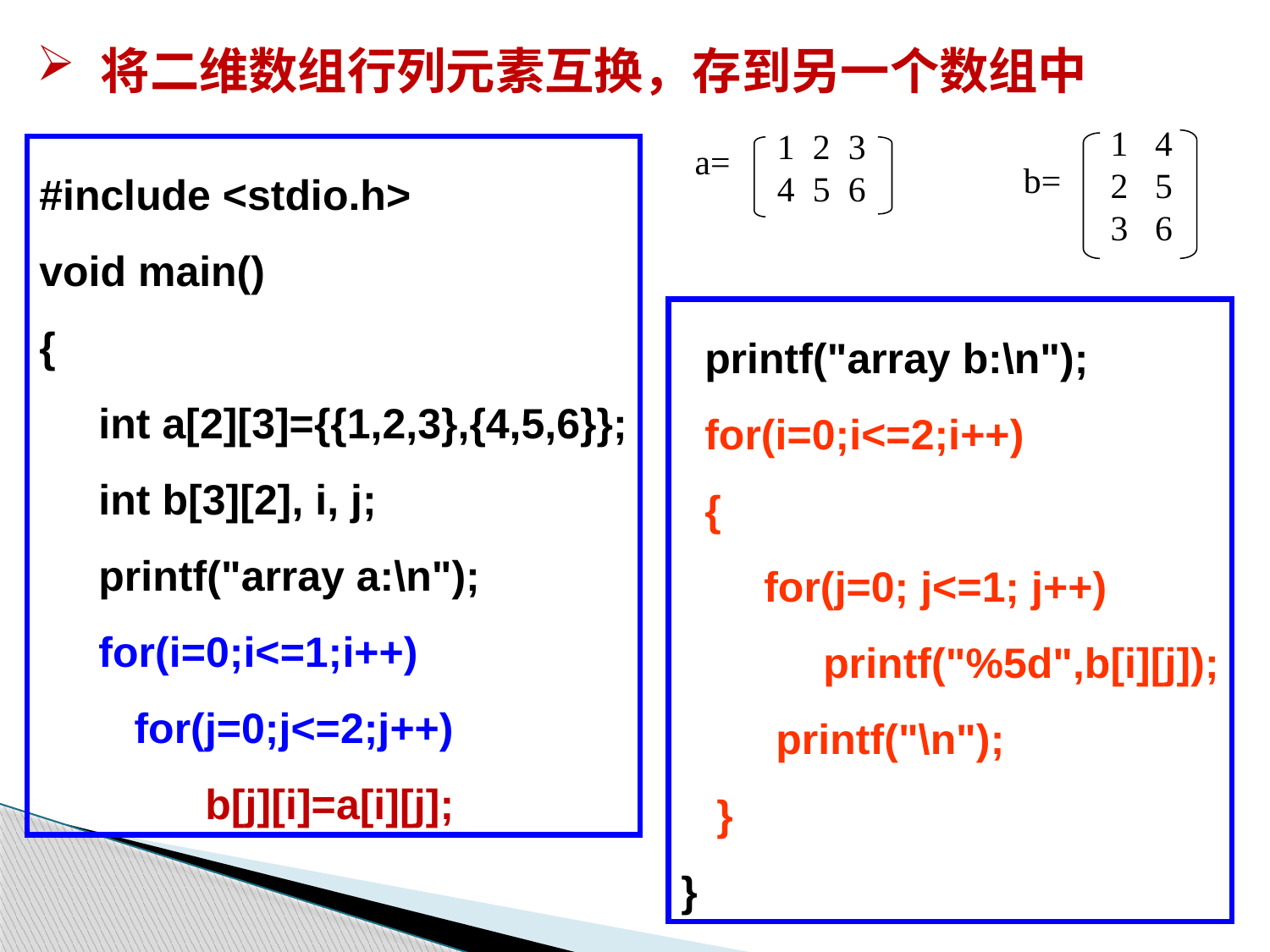

将二维数组行列元素互换，存到另一个数组中
1   4
2   5
3   6

b=
1  2  3
4  5  6
a=

#include <stdio.h>
void main()
{
     int a[2][3]={{1,2,3},{4,5,6}};
     int b[3][2], i, j;
     printf("array a:\n");
     for(i=0;i<=1;i++)
        for(j=0;j<=2;j++)
              b[j][i]=a[i][j];
  printf("array b:\n");
  for(i=0;i<=2;i++)
  {
       for(j=0; j<=1; j++)
            printf("%5d",b[i][j]);
        printf("\n");
   }
}